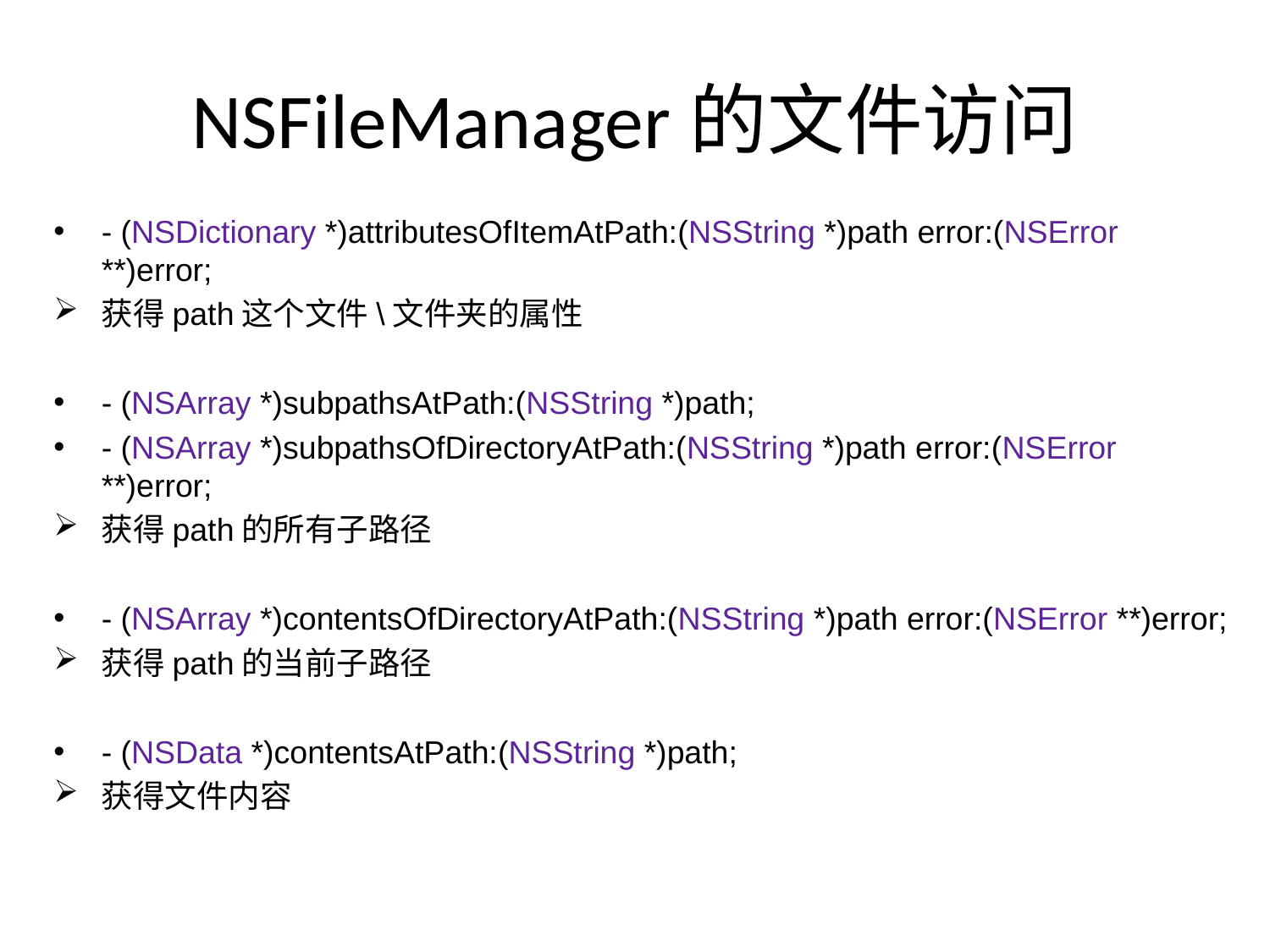

# NSFileManager的文件访问
- (NSDictionary *)attributesOfItemAtPath:(NSString *)path error:(NSError **)error;
获得path这个文件\文件夹的属性

- (NSArray *)subpathsAtPath:(NSString *)path;
- (NSArray *)subpathsOfDirectoryAtPath:(NSString *)path error:(NSError **)error;
获得path的所有子路径

- (NSArray *)contentsOfDirectoryAtPath:(NSString *)path error:(NSError **)error;
获得path的当前子路径

- (NSData *)contentsAtPath:(NSString *)path;
获得文件内容